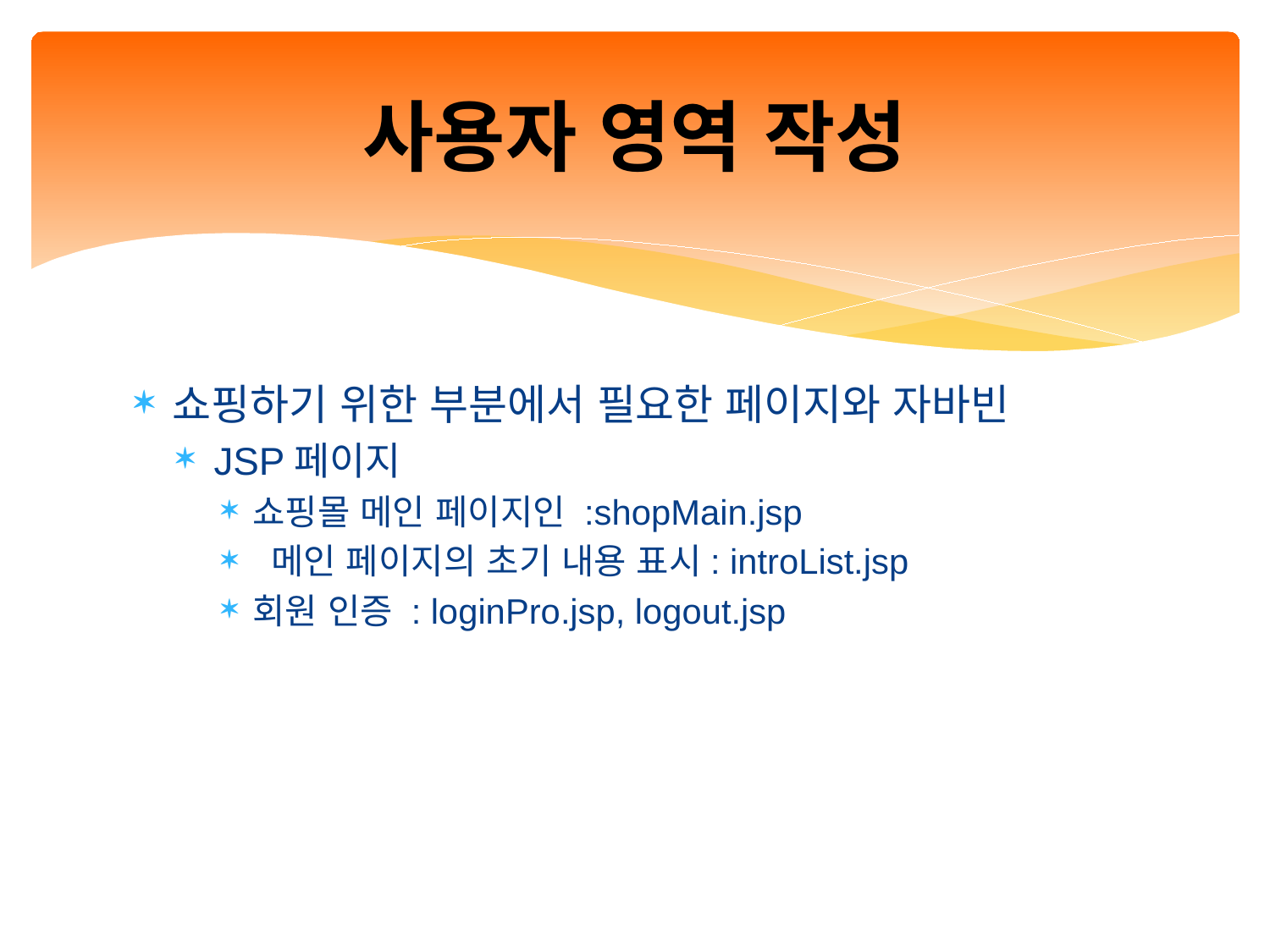

# 사용자 영역 작성
쇼핑하기 위한 부분에서 필요한 페이지와 자바빈
JSP페이지
쇼핑몰 메인 페이지인 :shopMain.jsp
 메인 페이지의 초기 내용 표시: introList.jsp
회원 인증 : loginPro.jsp, logout.jsp